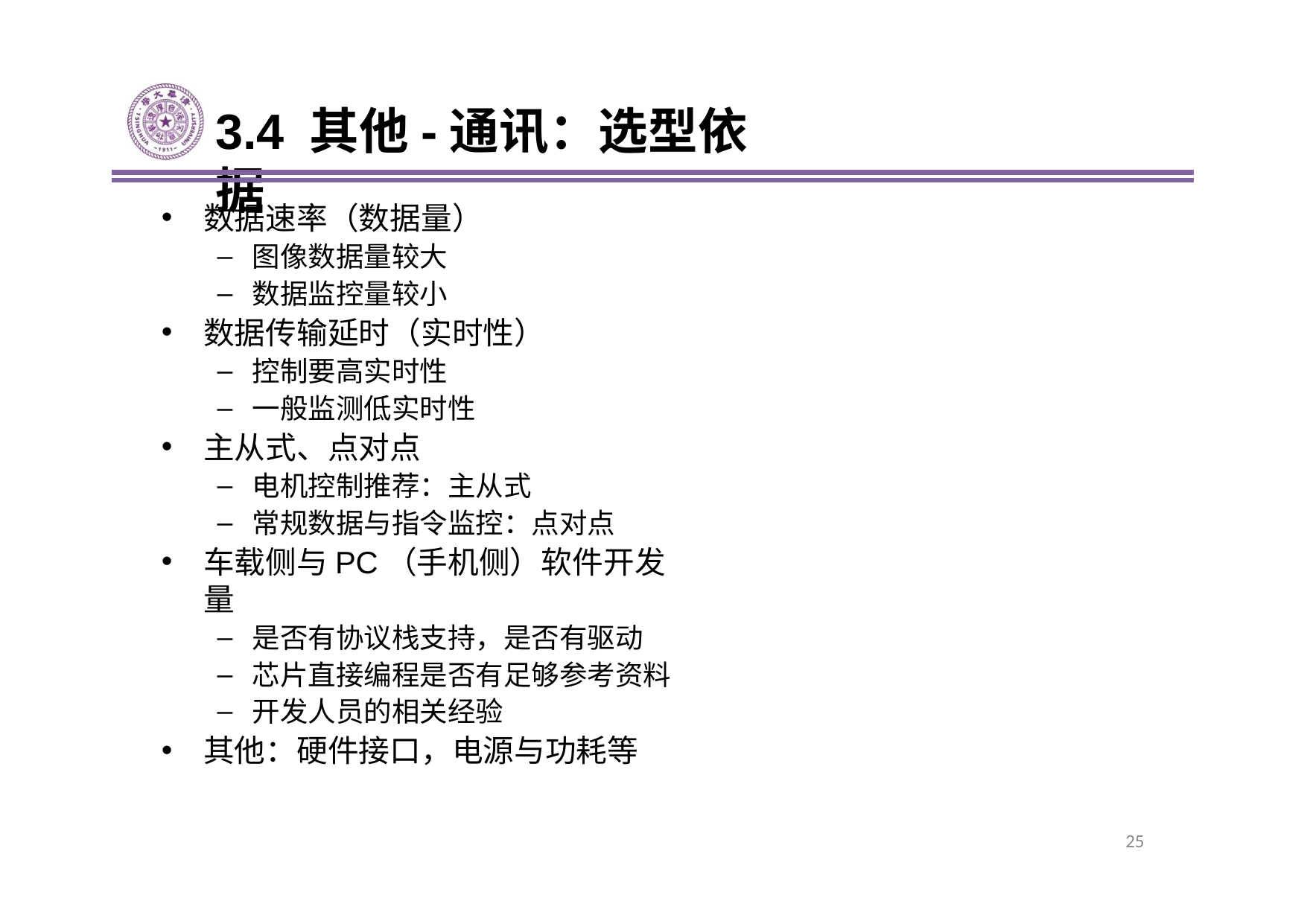

# 3.4 其他-通讯：选型依据

数据速率（数据量）
图像数据量较大
数据监控量较小
数据传输延时（实时性）
控制要高实时性
一般监测低实时性
主从式、点对点
电机控制推荐：主从式
常规数据与指令监控：点对点
车载侧与PC（手机侧）软件开发量
是否有协议栈支持，是否有驱动
芯片直接编程是否有足够参考资料
开发人员的相关经验
其他：硬件接口，电源与功耗等
25